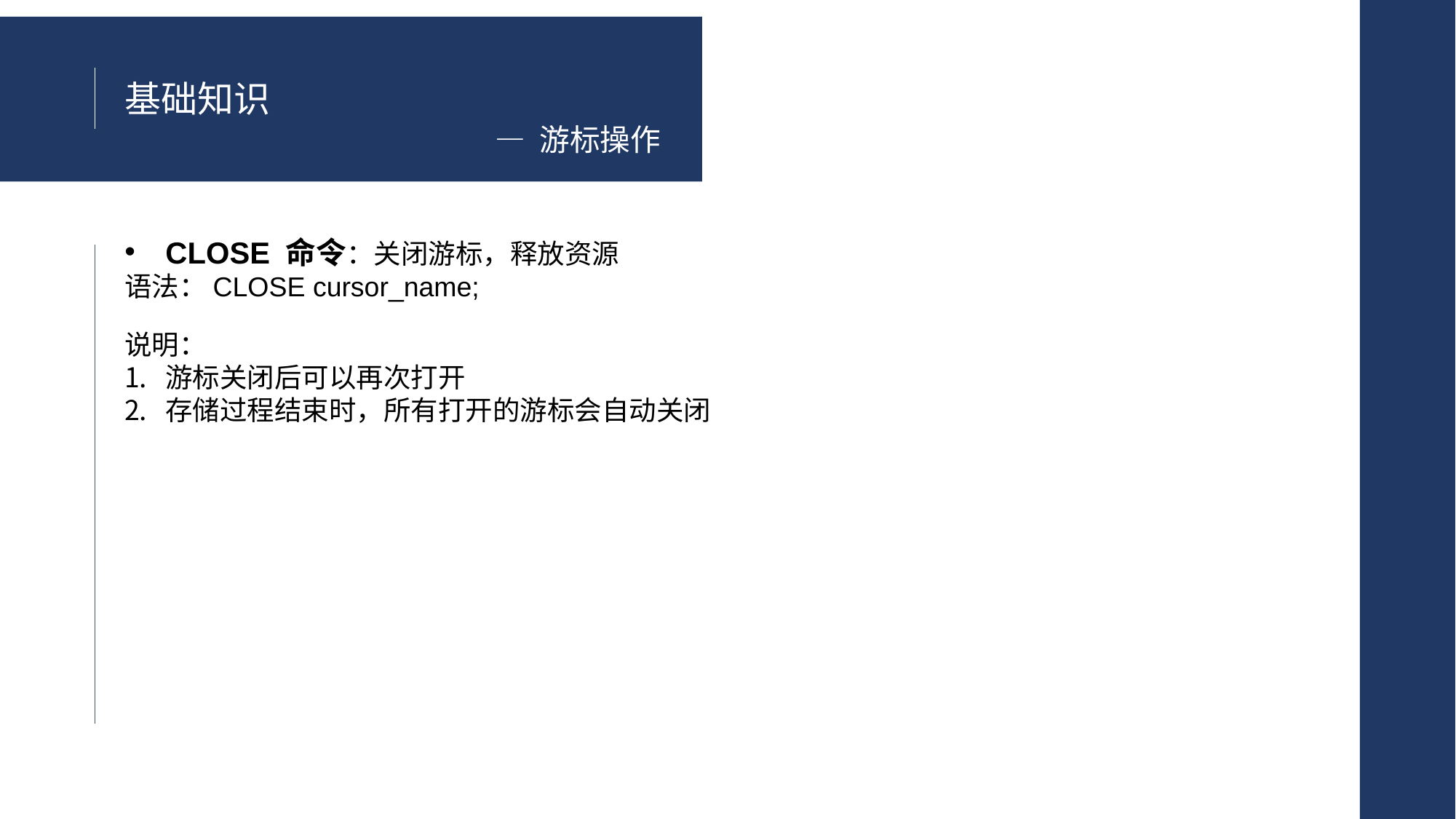

基础知识
— 游标操作

CLOSE 命令：关闭游标，释放资源
语法：CLOSE cursor_name;
说明：
游标关闭后可以再次打开
存储过程结束时，所有打开的游标会自动关闭